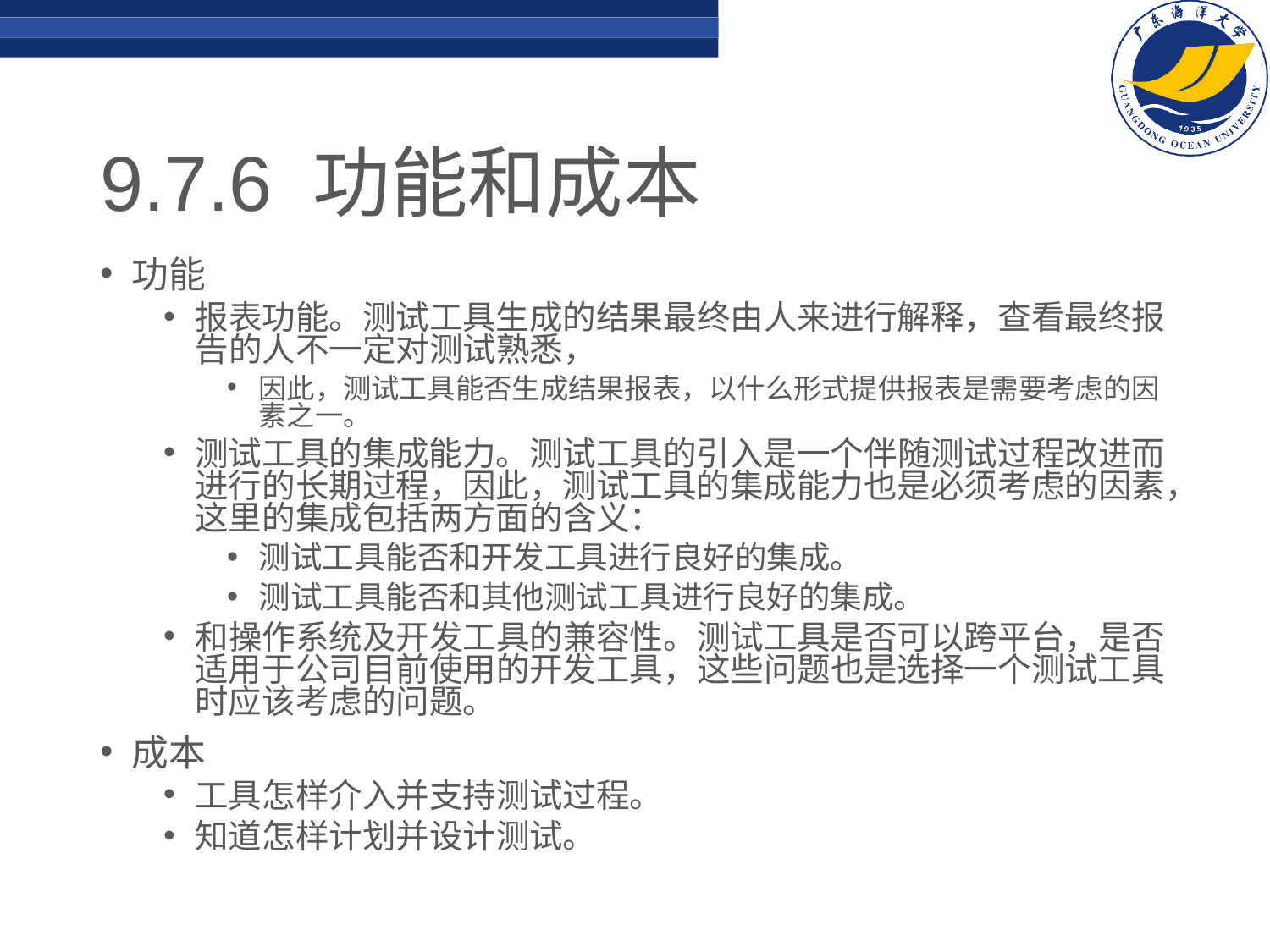

# 9.7.6 功能和成本
功能
报表功能。测试工具生成的结果最终由人来进行解释，查看最终报告的人不一定对测试熟悉，
因此，测试工具能否生成结果报表，以什么形式提供报表是需要考虑的因素之一。
测试工具的集成能力。测试工具的引入是一个伴随测试过程改进而进行的长期过程，因此，测试工具的集成能力也是必须考虑的因素，这里的集成包括两方面的含义：
测试工具能否和开发工具进行良好的集成。
测试工具能否和其他测试工具进行良好的集成。
和操作系统及开发工具的兼容性。测试工具是否可以跨平台，是否适用于公司目前使用的开发工具，这些问题也是选择一个测试工具时应该考虑的问题。
成本
工具怎样介入并支持测试过程。
知道怎样计划并设计测试。
34